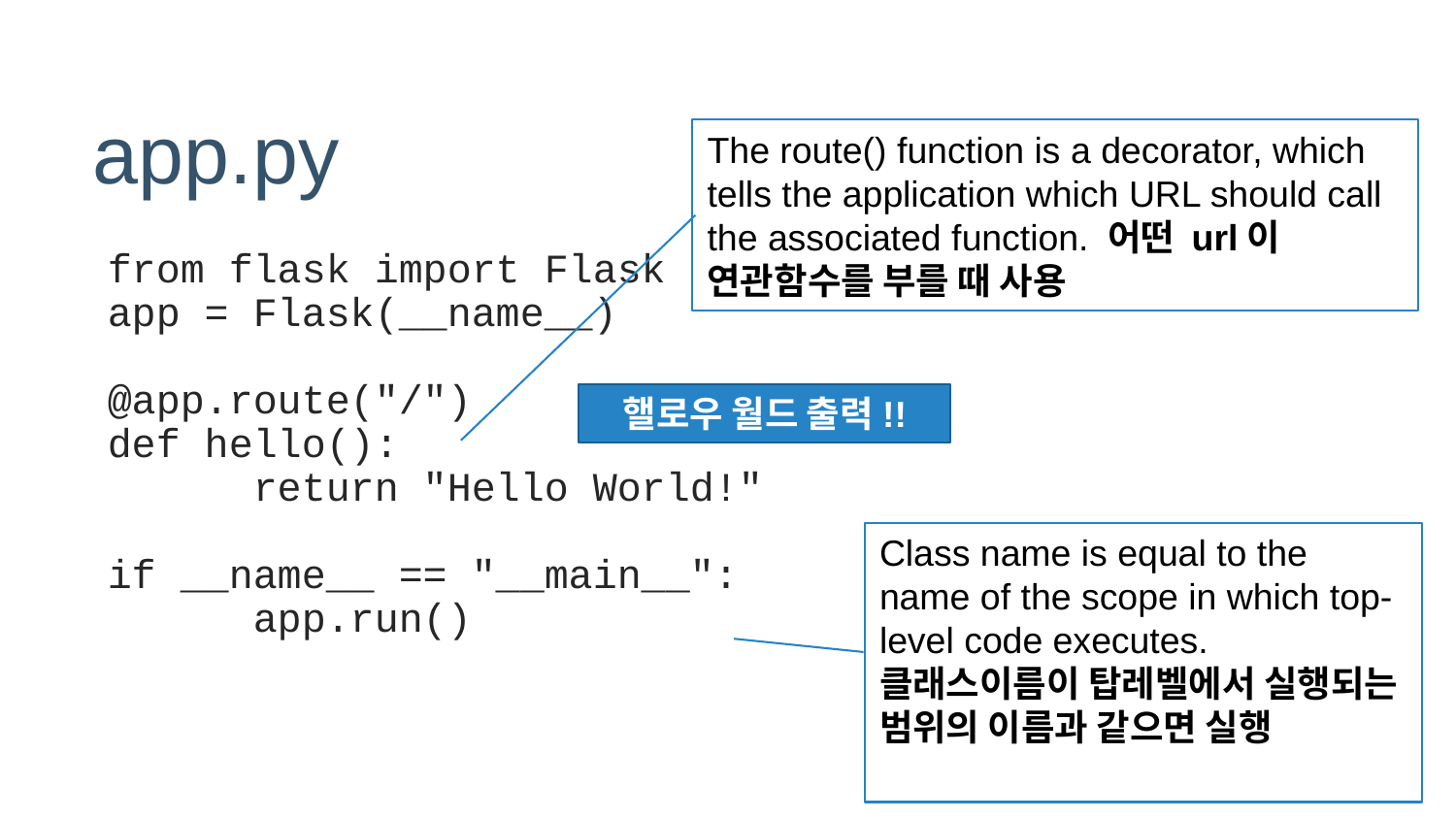

# app.py
The route() function is a decorator, which tells the application which URL should call the associated function. 어떤 url이 연관함수를 부를 때 사용
from flask import Flask
app = Flask(__name__)
@app.route("/")
def hello():
	return "Hello World!"  
if __name__ == "__main__":
	app.run()
핼로우 월드 출력!!
Class name is equal to the name of the scope in which top-level code executes. 클래스이름이 탑레벨에서 실행되는 범위의 이름과 같으면 실행